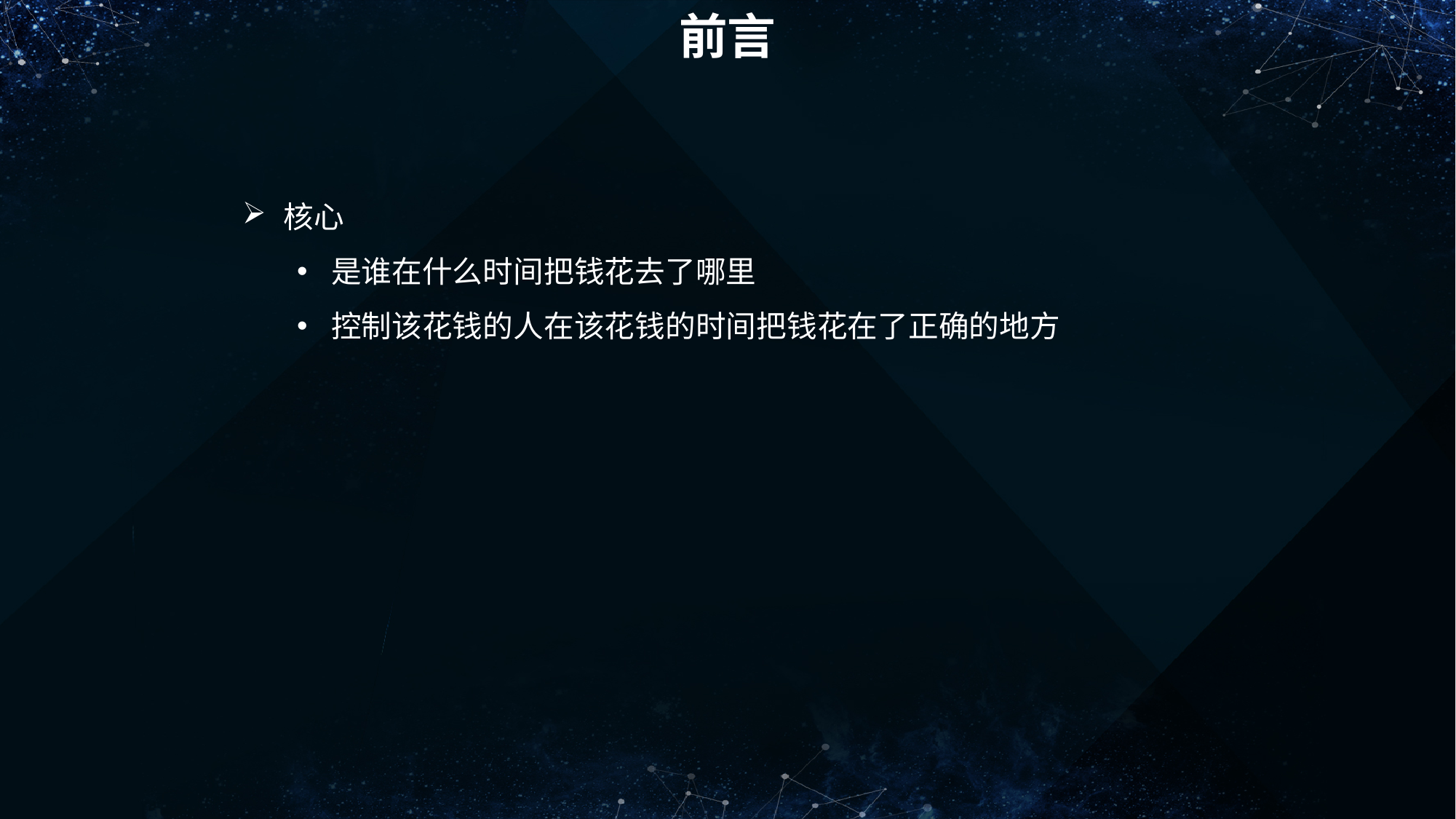

前言
核心
是谁在什么时间把钱花去了哪里
控制该花钱的人在该花钱的时间把钱花在了正确的地方